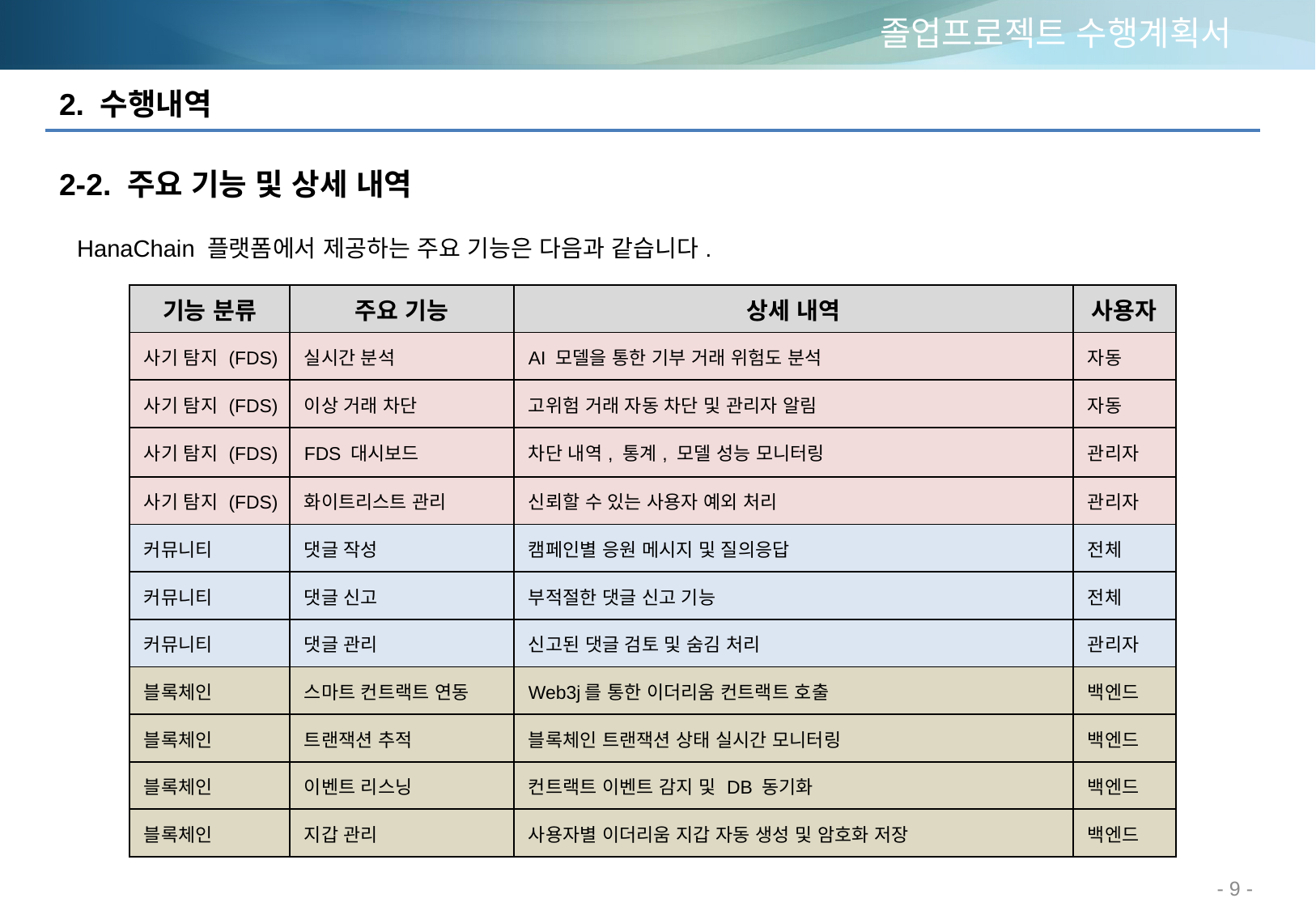

# 졸업프로젝트 수행계획서
2. 수행내역
2-2. 주요 기능 및 상세 내역
HanaChain 플랫폼에서 제공하는 주요 기능은 다음과 같습니다.
| 기능 분류 | 주요 기능 | 상세 내역 | 사용자 |
| --- | --- | --- | --- |
| 사기 탐지 (FDS) | 실시간 분석 | AI 모델을 통한 기부 거래 위험도 분석 | 자동 |
| 사기 탐지 (FDS) | 이상 거래 차단 | 고위험 거래 자동 차단 및 관리자 알림 | 자동 |
| 사기 탐지 (FDS) | FDS 대시보드 | 차단 내역, 통계, 모델 성능 모니터링 | 관리자 |
| 사기 탐지 (FDS) | 화이트리스트 관리 | 신뢰할 수 있는 사용자 예외 처리 | 관리자 |
| 커뮤니티 | 댓글 작성 | 캠페인별 응원 메시지 및 질의응답 | 전체 |
| 커뮤니티 | 댓글 신고 | 부적절한 댓글 신고 기능 | 전체 |
| 커뮤니티 | 댓글 관리 | 신고된 댓글 검토 및 숨김 처리 | 관리자 |
| 블록체인 | 스마트 컨트랙트 연동 | Web3j를 통한 이더리움 컨트랙트 호출 | 백엔드 |
| 블록체인 | 트랜잭션 추적 | 블록체인 트랜잭션 상태 실시간 모니터링 | 백엔드 |
| 블록체인 | 이벤트 리스닝 | 컨트랙트 이벤트 감지 및 DB 동기화 | 백엔드 |
| 블록체인 | 지갑 관리 | 사용자별 이더리움 지갑 자동 생성 및 암호화 저장 | 백엔드 |